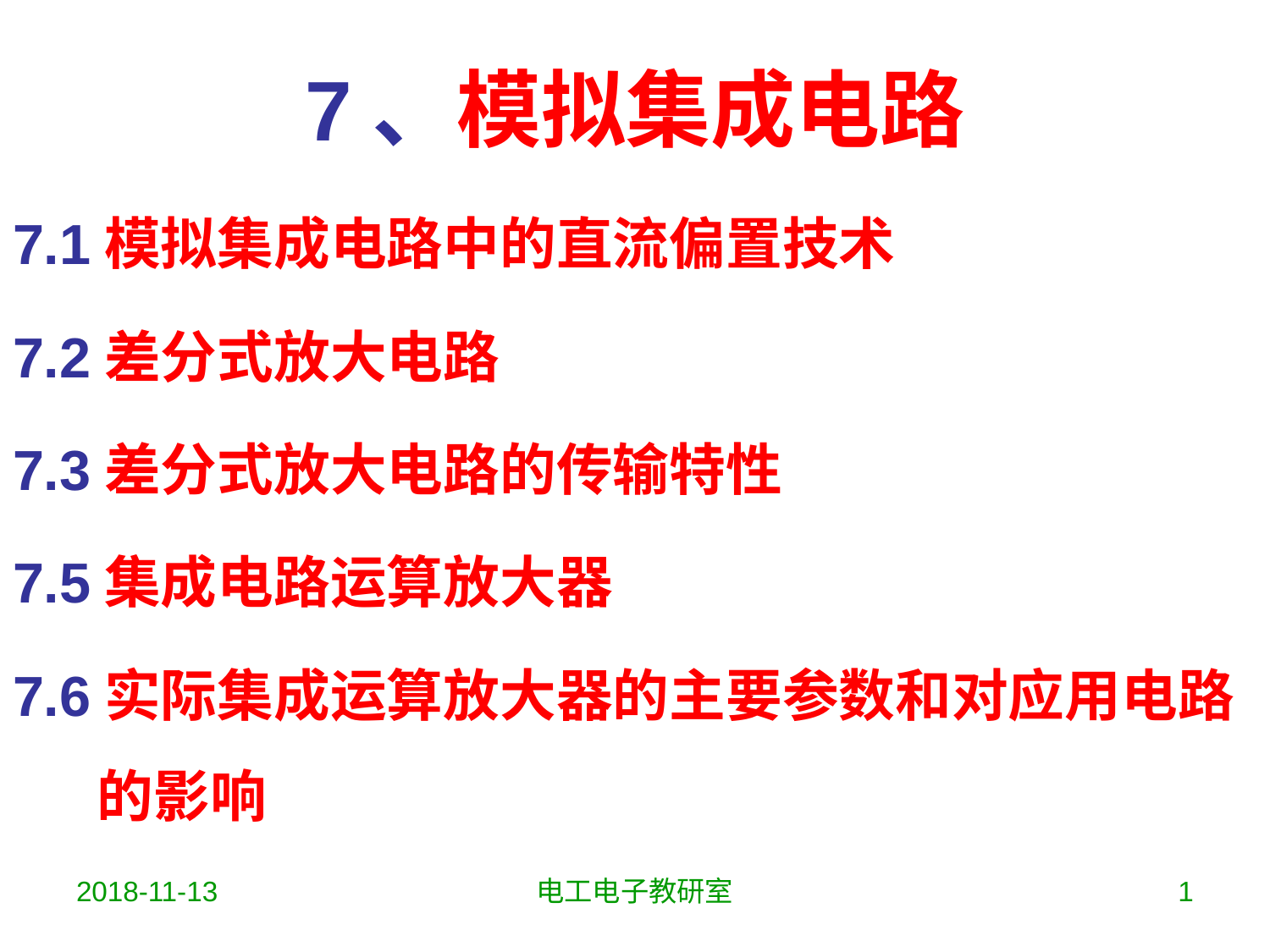

# 7、模拟集成电路
7.1模拟集成电路中的直流偏置技术
7.2差分式放大电路
7.3差分式放大电路的传输特性
7.5集成电路运算放大器
7.6实际集成运算放大器的主要参数和对应用电路的影响

2018-11-13
电工电子教研室
1